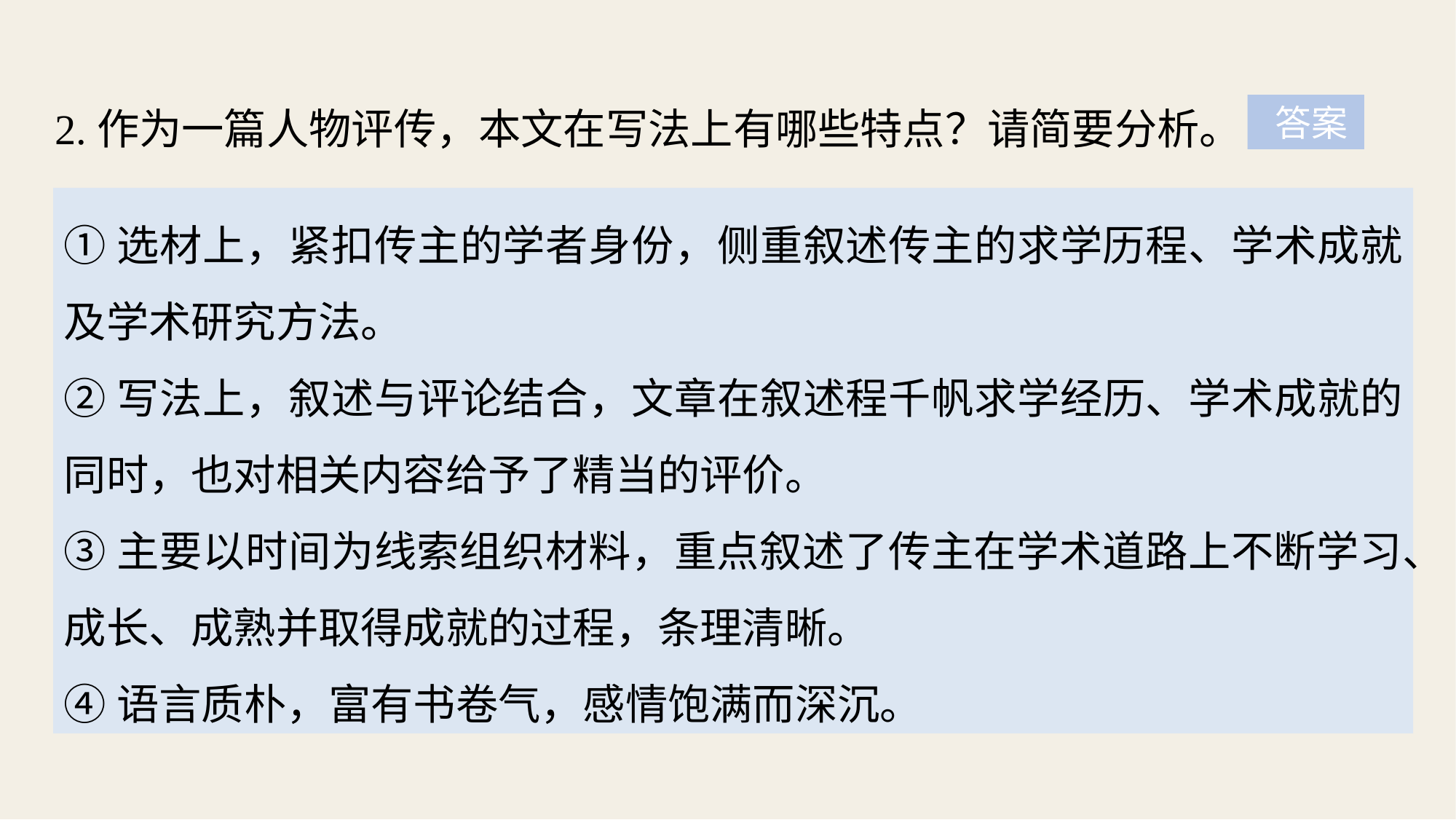

2.作为一篇人物评传，本文在写法上有哪些特点？请简要分析。
 答案
①选材上，紧扣传主的学者身份，侧重叙述传主的求学历程、学术成就及学术研究方法。
②写法上，叙述与评论结合，文章在叙述程千帆求学经历、学术成就的同时，也对相关内容给予了精当的评价。
③主要以时间为线索组织材料，重点叙述了传主在学术道路上不断学习、成长、成熟并取得成就的过程，条理清晰。
④语言质朴，富有书卷气，感情饱满而深沉。